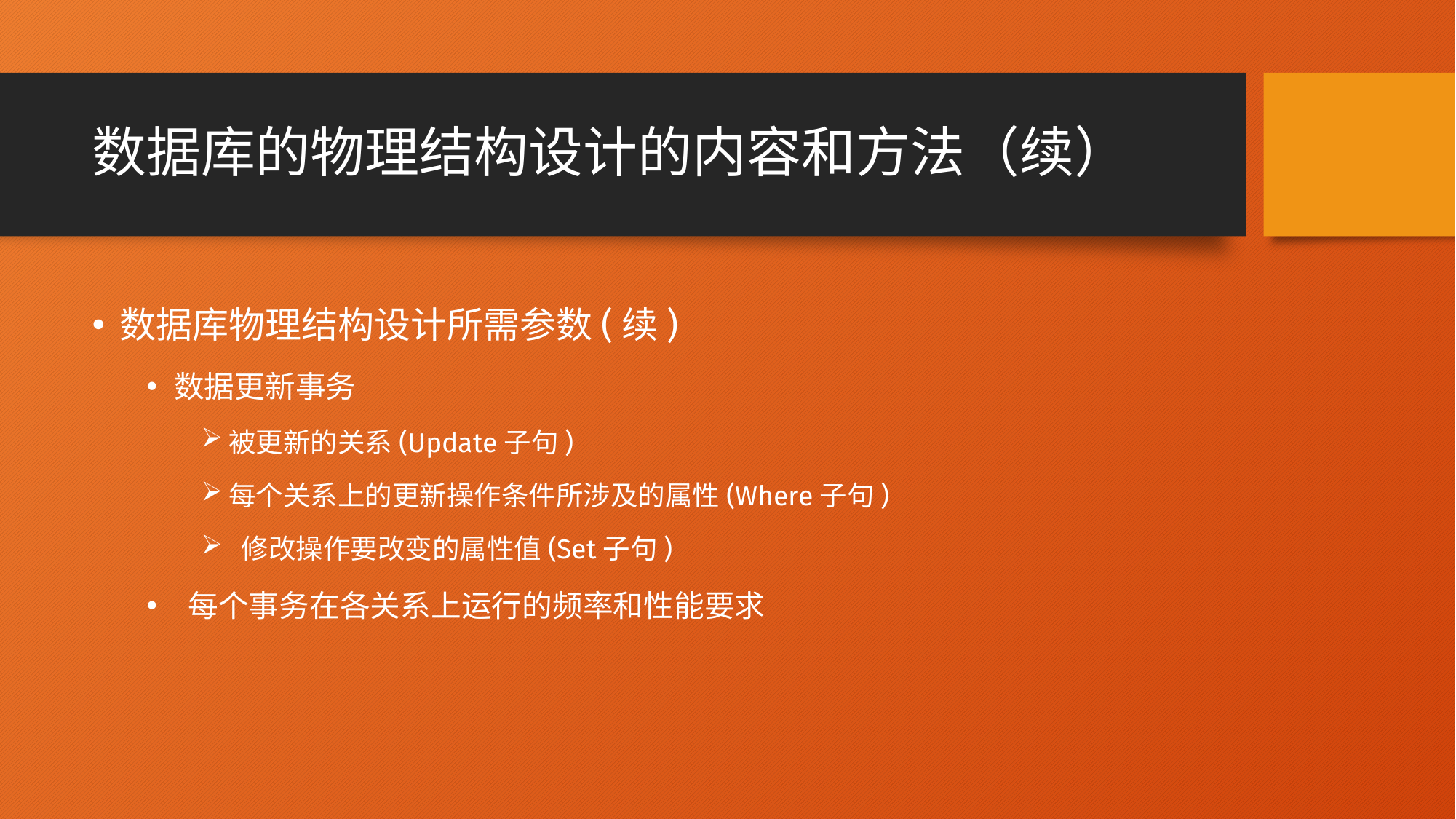

# 数据库的物理结构设计的内容和方法（续）
数据库物理结构设计所需参数(续)
数据更新事务
被更新的关系(Update子句)
每个关系上的更新操作条件所涉及的属性(Where子句)
 修改操作要改变的属性值(Set子句)
 每个事务在各关系上运行的频率和性能要求